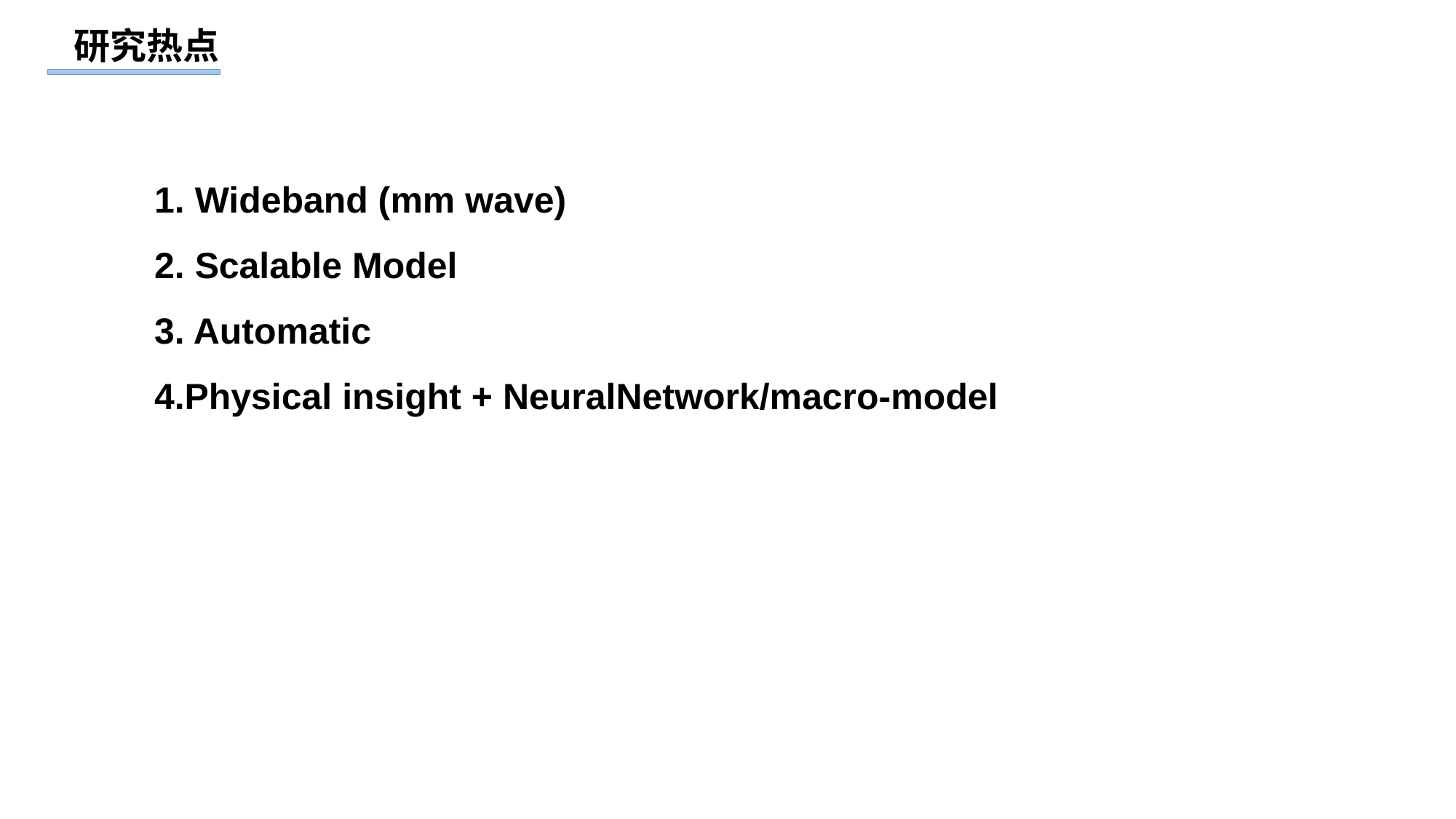

研究热点

1. Wideband (mm wave)
2. Scalable Model
3. Automatic
4.Physical insight + NeuralNetwork/macro-model